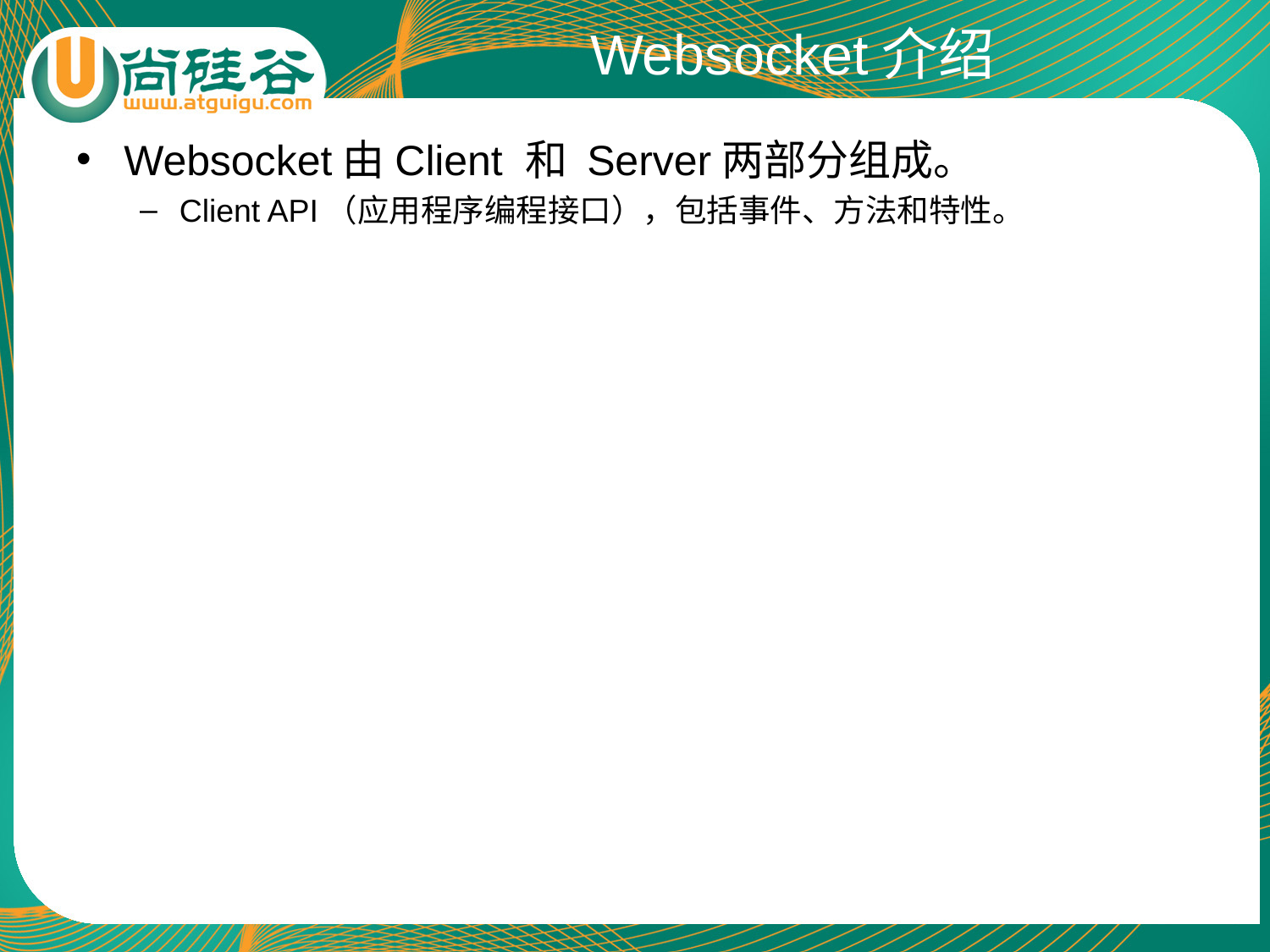

# Websocket介绍
Websocket由Client 和 Server两部分组成。
Client API（应用程序编程接口），包括事件、方法和特性。